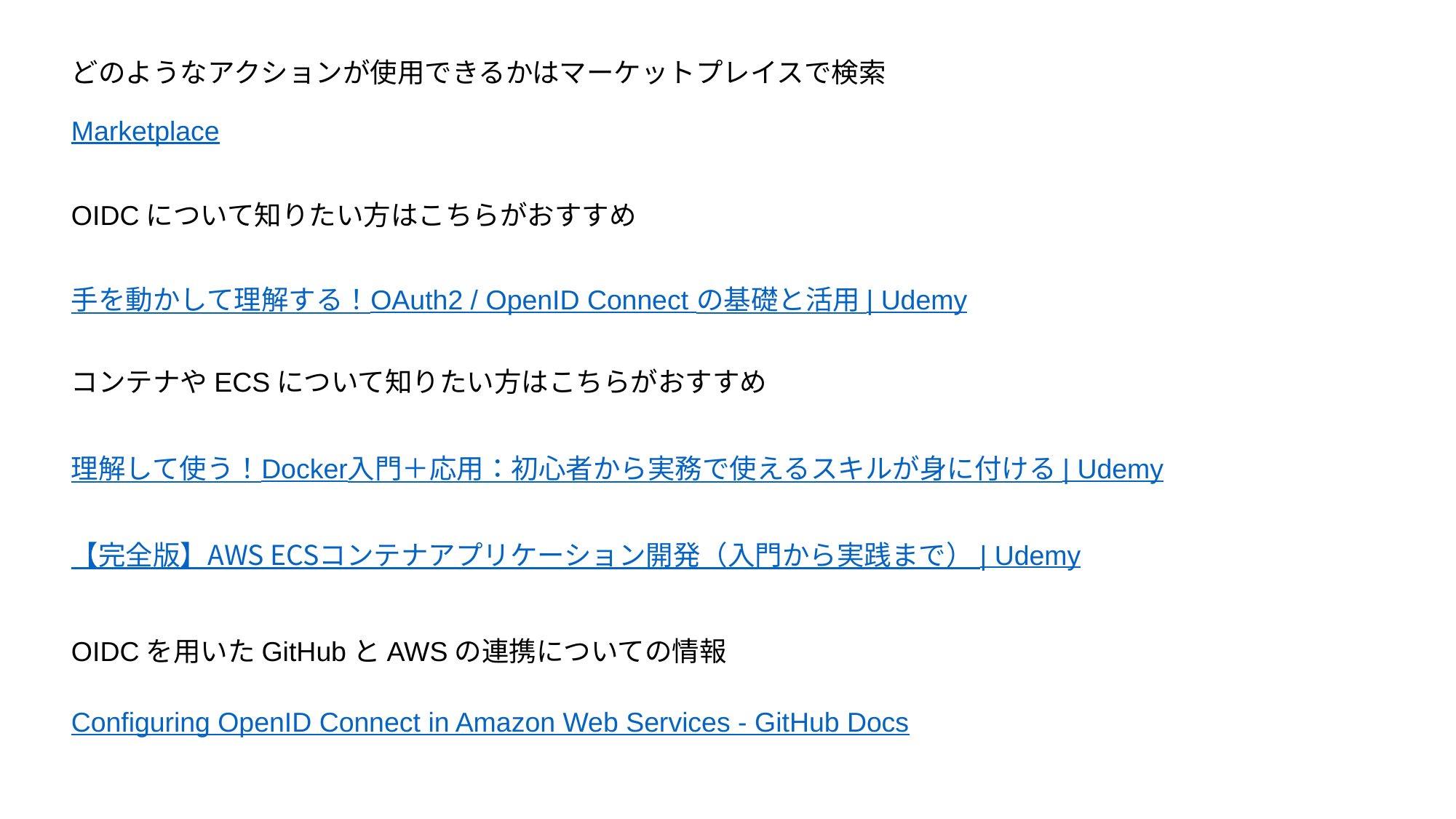

どのようなアクションが使用できるかはマーケットプレイスで検索
Marketplace
OIDCについて知りたい方はこちらがおすすめ
手を動かして理解する！OAuth2 / OpenID Connect の基礎と活用 | Udemy
コンテナやECSについて知りたい方はこちらがおすすめ
理解して使う！Docker入門＋応用：初心者から実務で使えるスキルが身に付ける | Udemy
【完全版】AWS ECSコンテナアプリケーション開発（入門から実践まで） | Udemy
OIDCを用いたGitHubとAWSの連携についての情報
Configuring OpenID Connect in Amazon Web Services - GitHub Docs